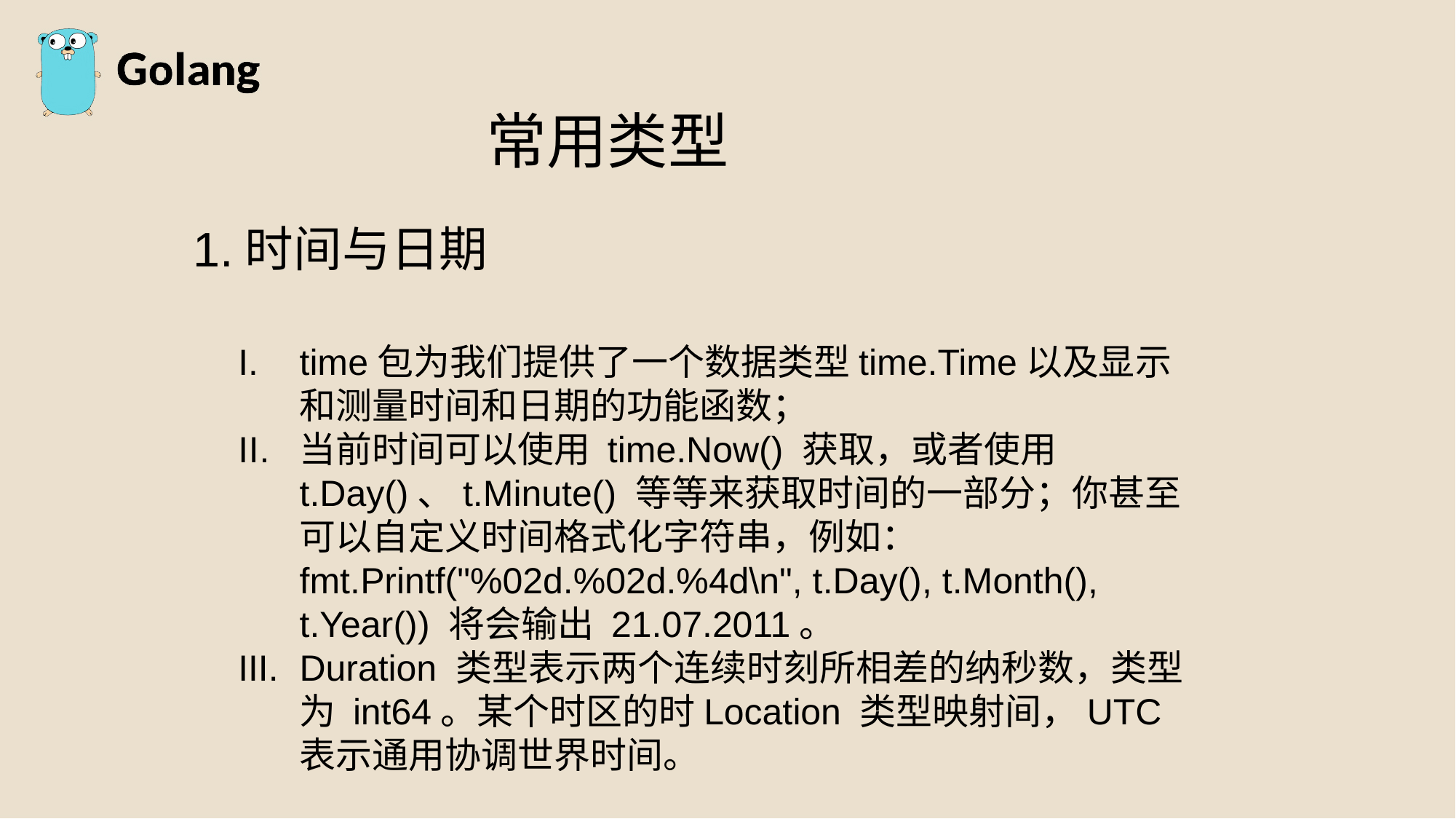

常用类型
1.时间与日期
time包为我们提供了一个数据类型time.Time以及显示和测量时间和日期的功能函数；
当前时间可以使用 time.Now() 获取，或者使用 t.Day()、t.Minute() 等等来获取时间的一部分；你甚至可以自定义时间格式化字符串，例如： fmt.Printf("%02d.%02d.%4d\n", t.Day(), t.Month(), t.Year()) 将会输出 21.07.2011。
Duration 类型表示两个连续时刻所相差的纳秒数，类型为 int64。某个时区的时Location 类型映射间，UTC 表示通用协调世界时间。